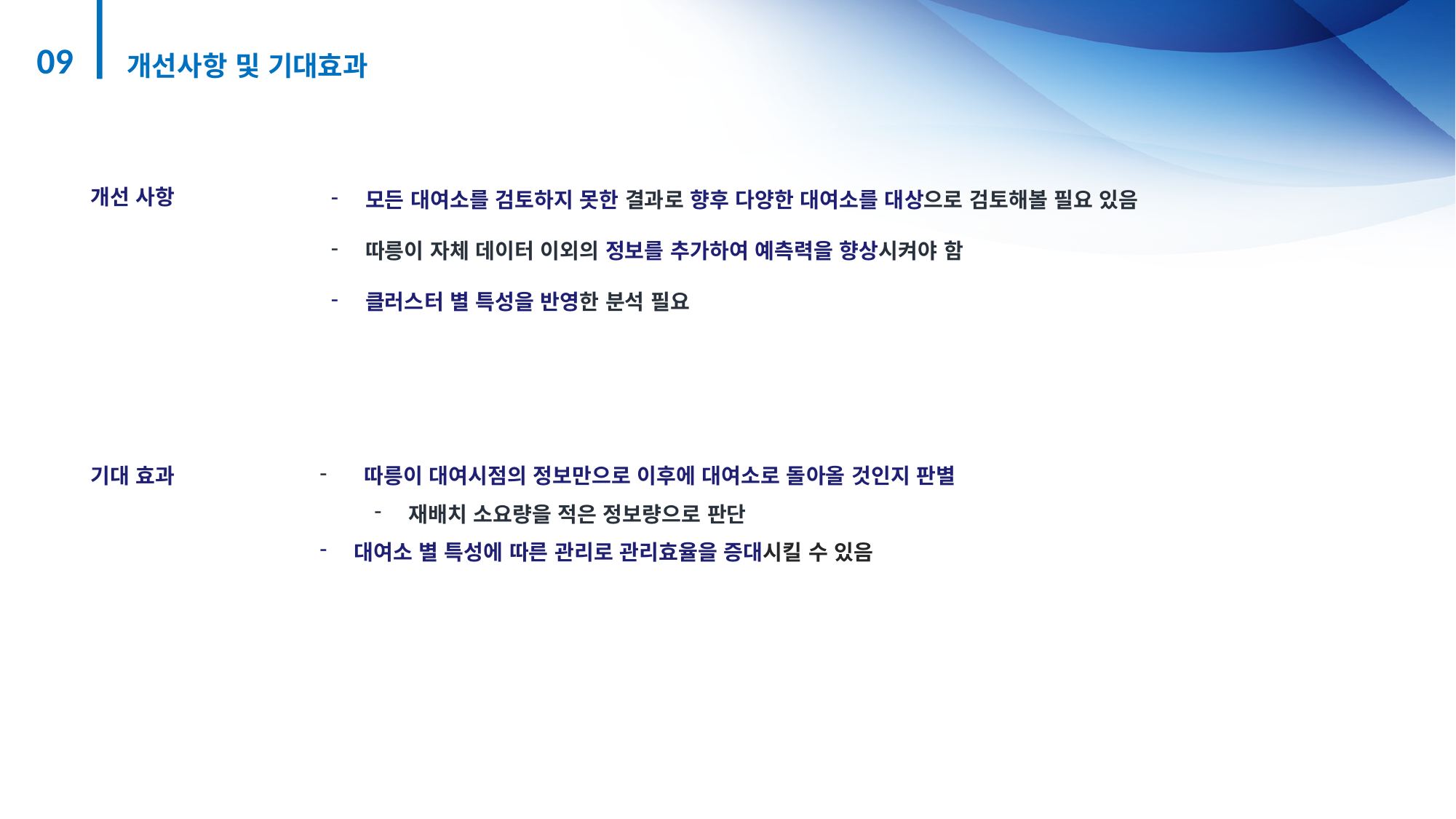

09

개선사항 및 기대효과
모든 대여소를 검토하지 못한 결과로 향후 다양한 대여소를 대상으로 검토해볼 필요 있음
따릉이 자체 데이터 이외의 정보를 추가하여 예측력을 향상시켜야 함
클러스터 별 특성을 반영한 분석 필요
개선 사항
기대 효과
 따릉이 대여시점의 정보만으로 이후에 대여소로 돌아올 것인지 판별
재배치 소요량을 적은 정보량으로 판단
대여소 별 특성에 따른 관리로 관리효율을 증대시킬 수 있음